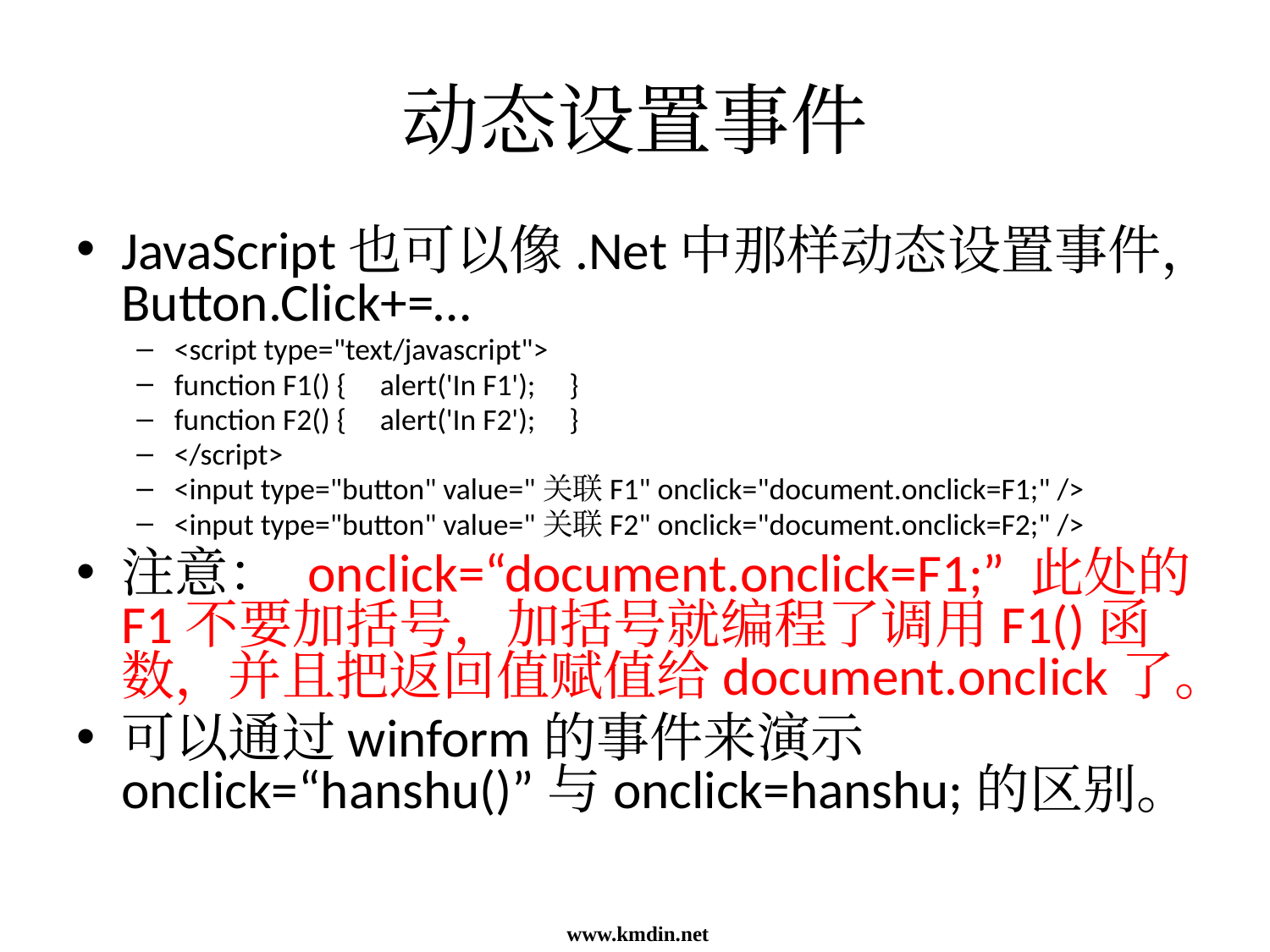

动态设置事件
JavaScript也可以像.Net中那样动态设置事件，Button.Click+=…
<script type="text/javascript">
function F1() {     alert('In F1');     }
function F2() {     alert('In F2');     }
</script>
<input type="button" value="关联F1" onclick="document.onclick=F1;" />
<input type="button" value="关联F2" onclick="document.onclick=F2;" />
注意： onclick=“document.onclick=F1;” 此处的F1不要加括号，加括号就编程了调用F1()函数，并且把返回值赋值给document.onclick了。
可以通过winform的事件来演示onclick=“hanshu()”与onclick=hanshu;的区别。